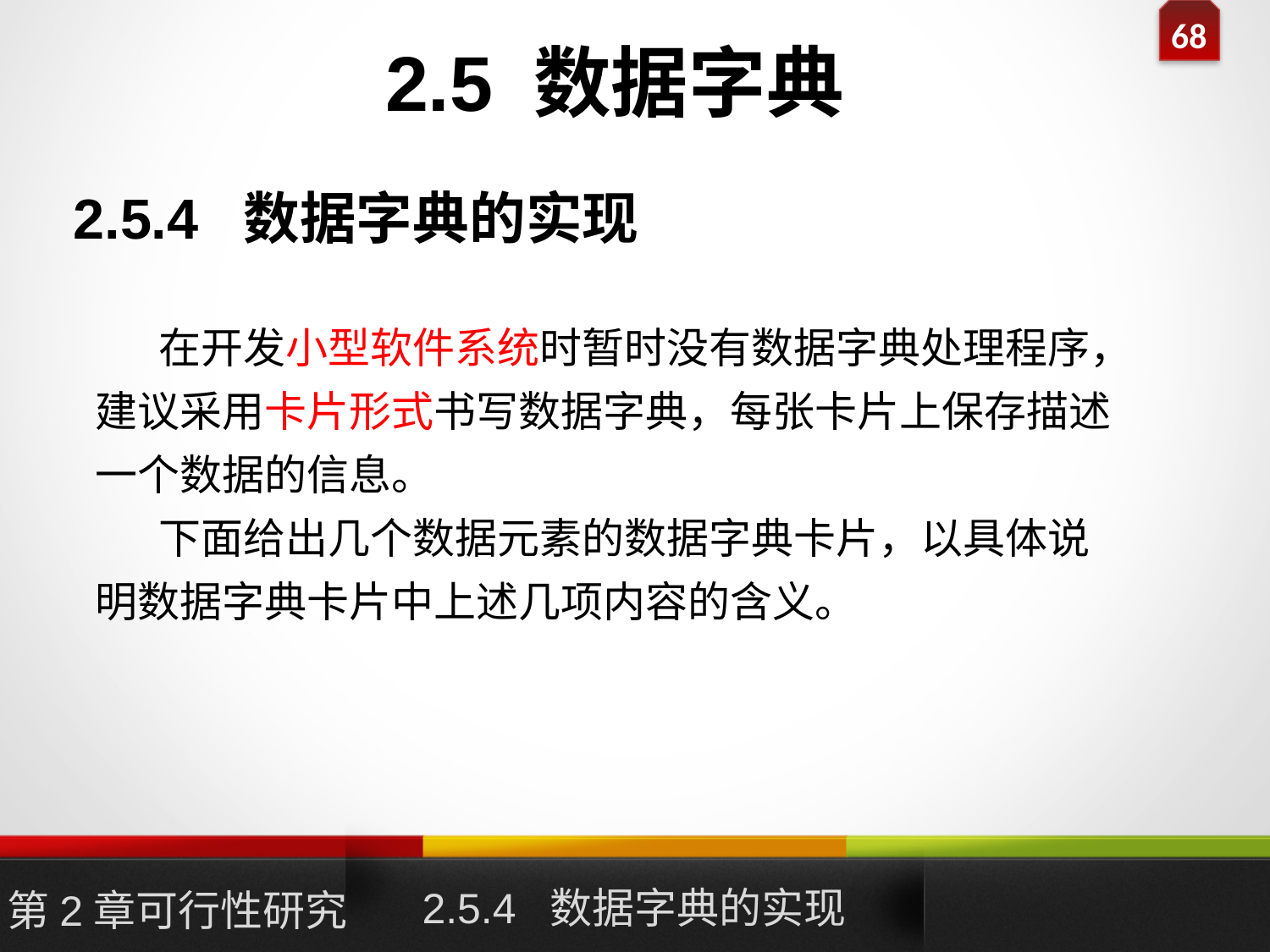

# 2.5 数据字典
2.5.4  数据字典的实现
在开发小型软件系统时暂时没有数据字典处理程序，建议采用卡片形式书写数据字典，每张卡片上保存描述一个数据的信息。
下面给出几个数据元素的数据字典卡片，以具体说明数据字典卡片中上述几项内容的含义。
2.5.4  数据字典的实现
第2章可行性研究